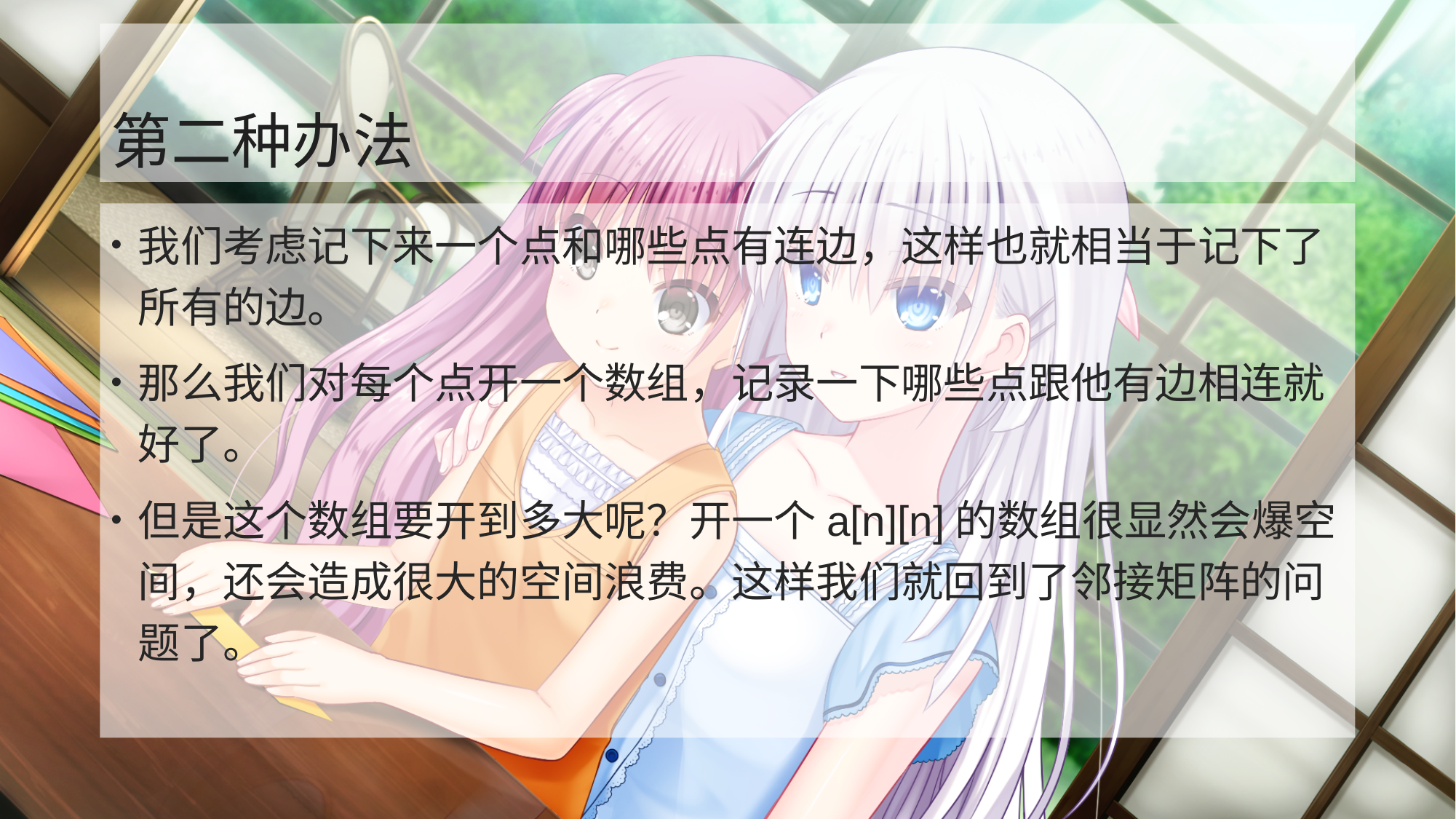

# 第二种办法
我们考虑记下来一个点和哪些点有连边，这样也就相当于记下了所有的边。
那么我们对每个点开一个数组，记录一下哪些点跟他有边相连就好了。
但是这个数组要开到多大呢？开一个a[n][n]的数组很显然会爆空间，还会造成很大的空间浪费。这样我们就回到了邻接矩阵的问题了。